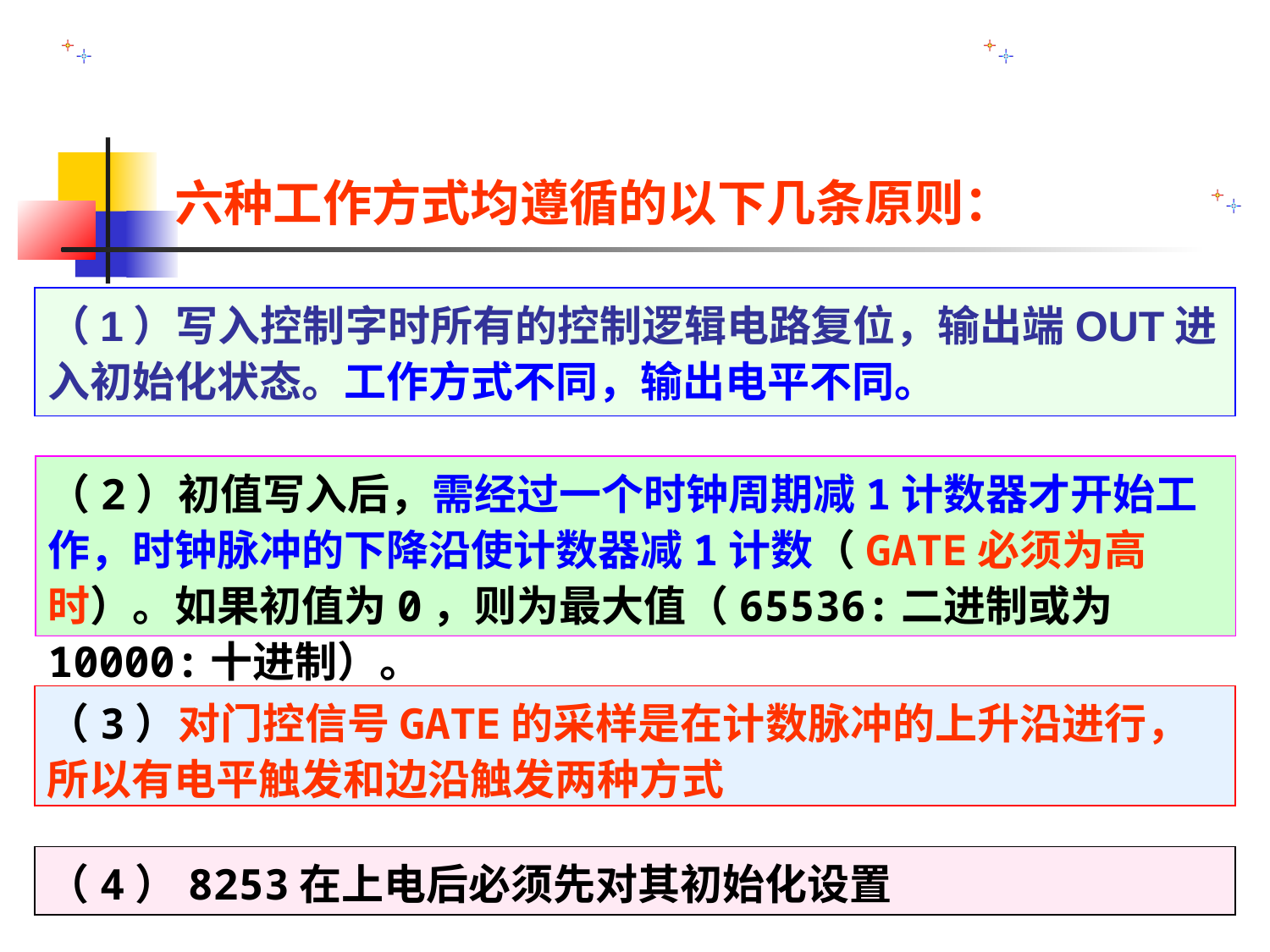

六种工作方式均遵循的以下几条原则：
（1）写入控制字时所有的控制逻辑电路复位，输出端OUT进入初始化状态。工作方式不同，输出电平不同。
（2）初值写入后，需经过一个时钟周期减1计数器才开始工作，时钟脉冲的下降沿使计数器减1计数（GATE必须为高时）。如果初值为0，则为最大值（65536:二进制或为10000:十进制）。
（3）对门控信号GATE的采样是在计数脉冲的上升沿进行，所以有电平触发和边沿触发两种方式
（4）8253在上电后必须先对其初始化设置